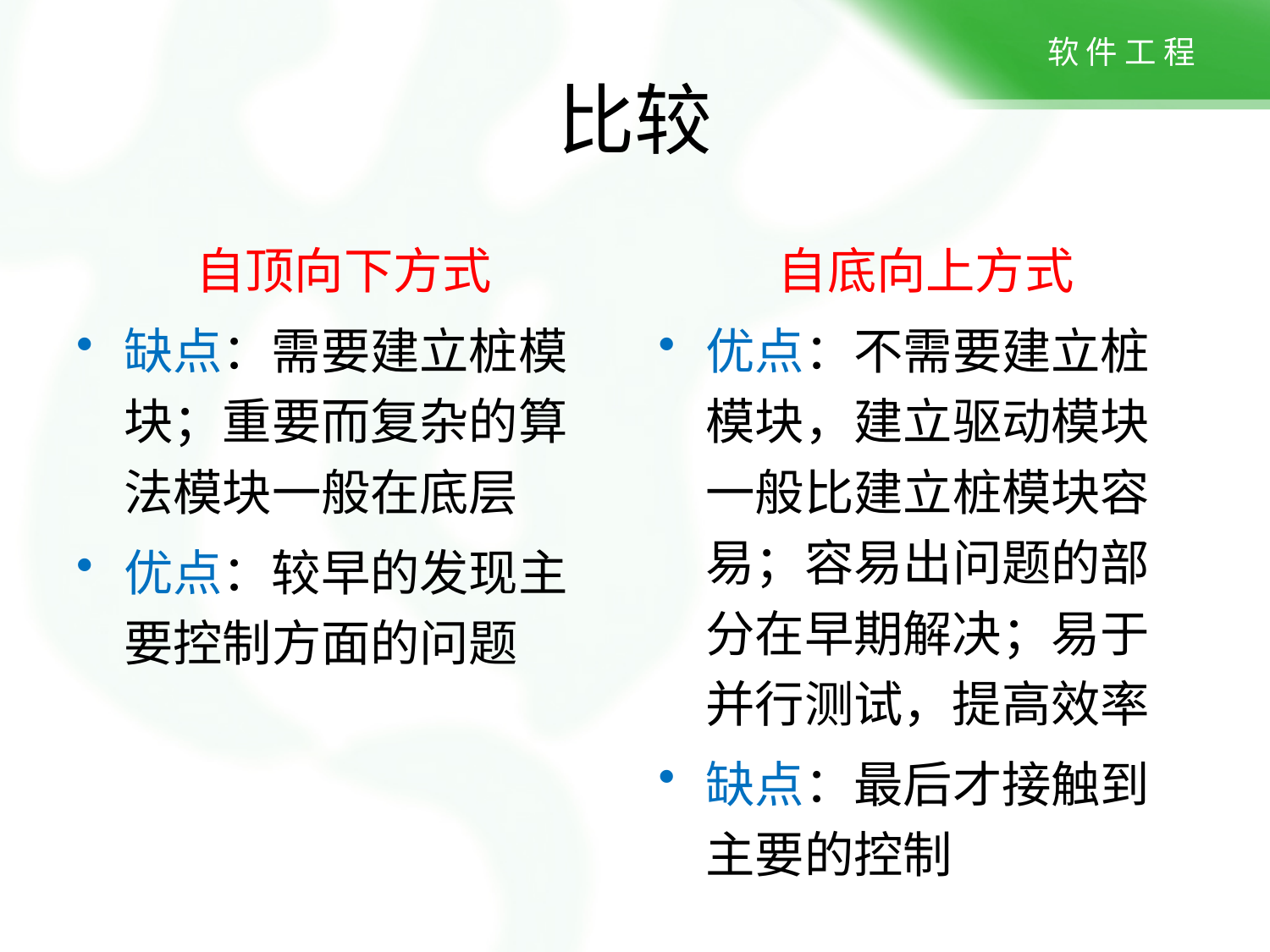

# 比较
自顶向下方式
缺点：需要建立桩模块；重要而复杂的算法模块一般在底层
优点：较早的发现主要控制方面的问题

自底向上方式
优点：不需要建立桩模块，建立驱动模块一般比建立桩模块容易；容易出问题的部分在早期解决；易于并行测试，提高效率
缺点：最后才接触到主要的控制